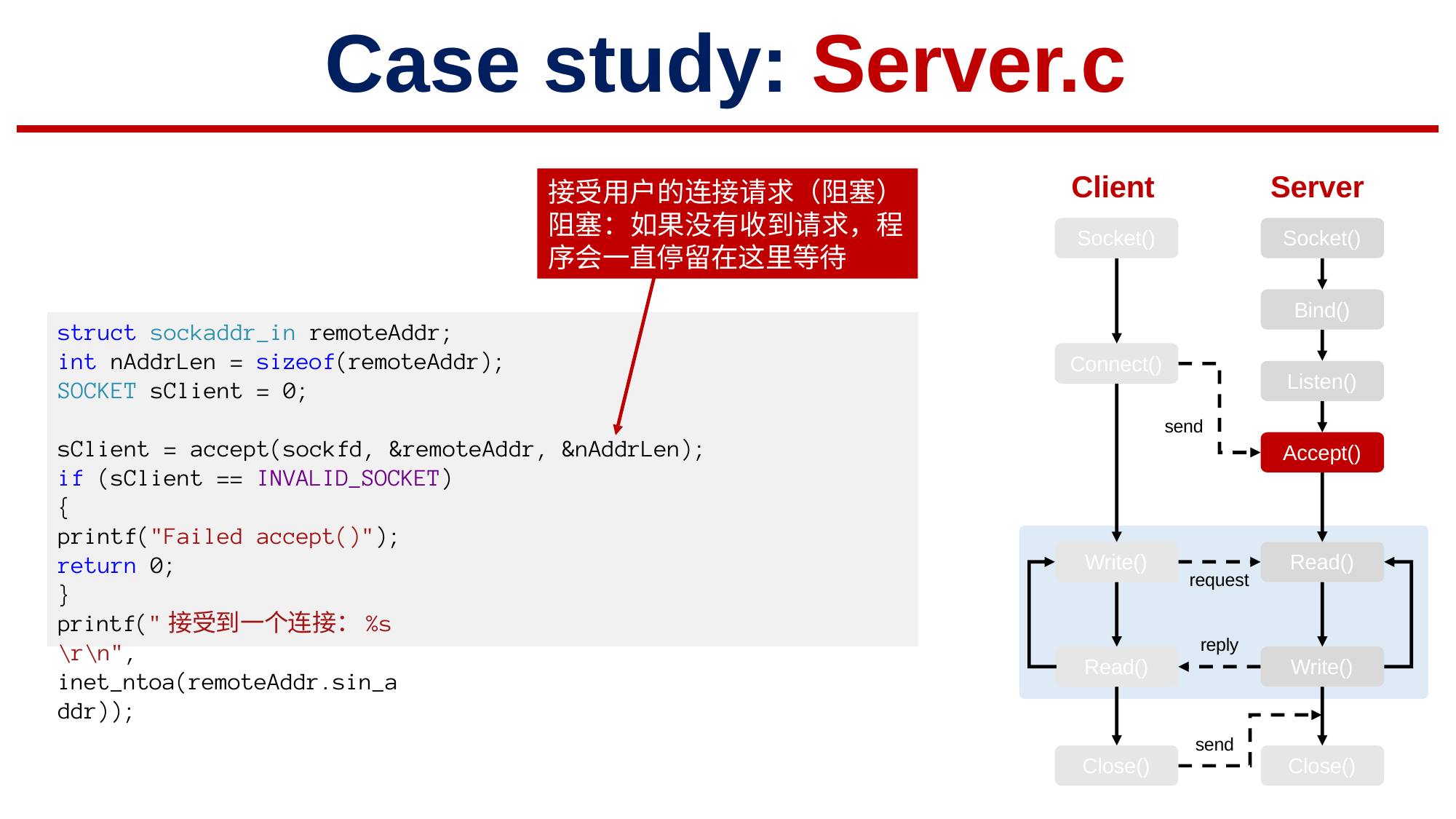

# Case study: Server.c
Client
Socket()
Server
Socket()

接受用户的连接请求（阻塞）阻塞：如果没有收到请求，程序会一直停留在这里等待

Bind()

struct sockaddr_in remoteAddr; int nAddrLen = sizeof(remoteAddr); SOCKET sClient = 0;
Connect()

Listen()
send
sClient = accept(sockfd, &remoteAddr, &nAddrLen);
if (sClient == INVALID_SOCKET)
{
printf("Failed accept()"); return 0;
}
printf("接受到一个连接：%s \r\n", inet_ntoa(remoteAddr.sin_addr));

Accept()

Write()
Read()
request

reply

Read()
Write()
send

Close()
Close()